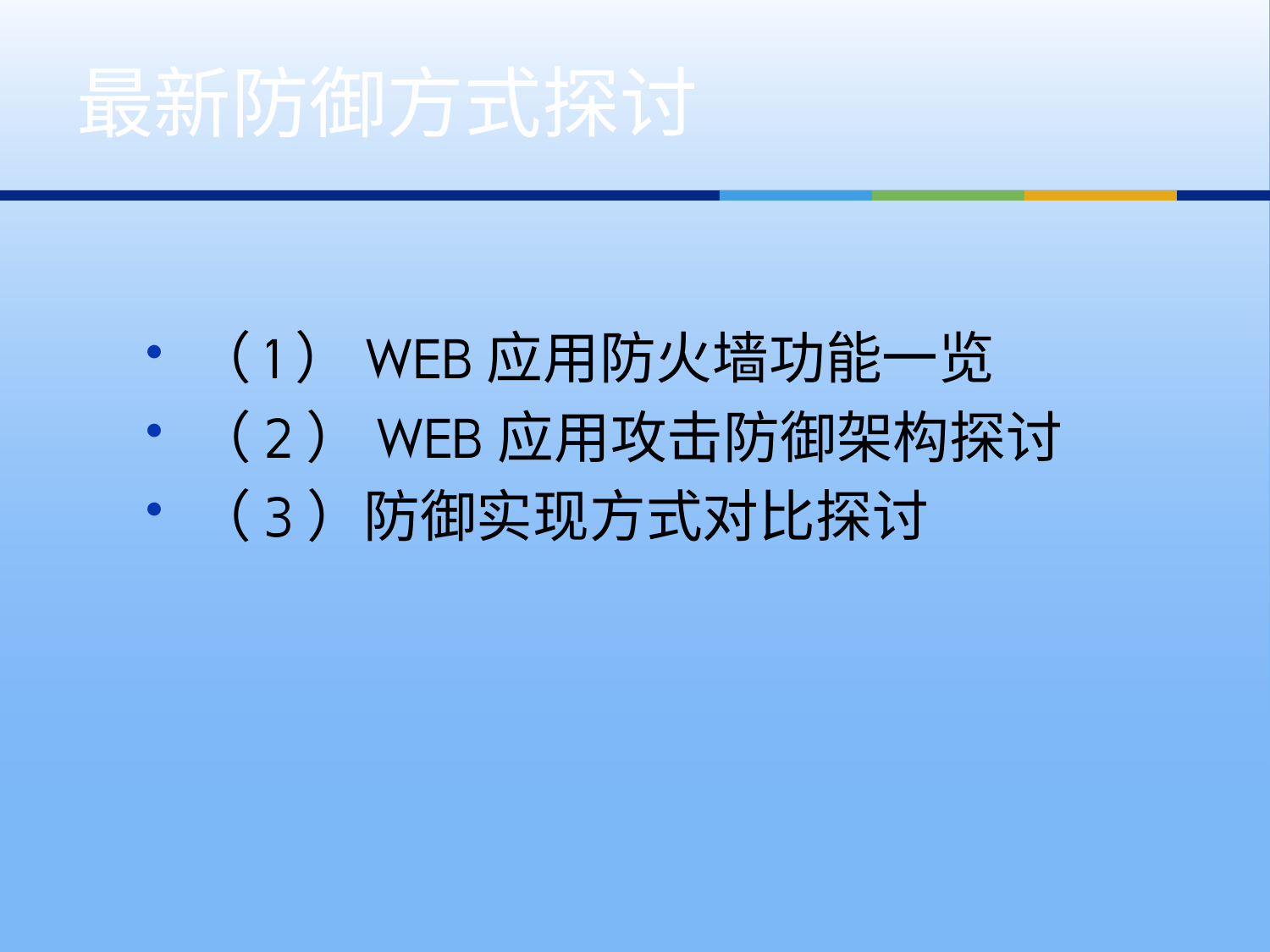

# 最新防御方式探讨
（1）WEB应用防火墙功能一览
（2）WEB应用攻击防御架构探讨
（3）防御实现方式对比探讨